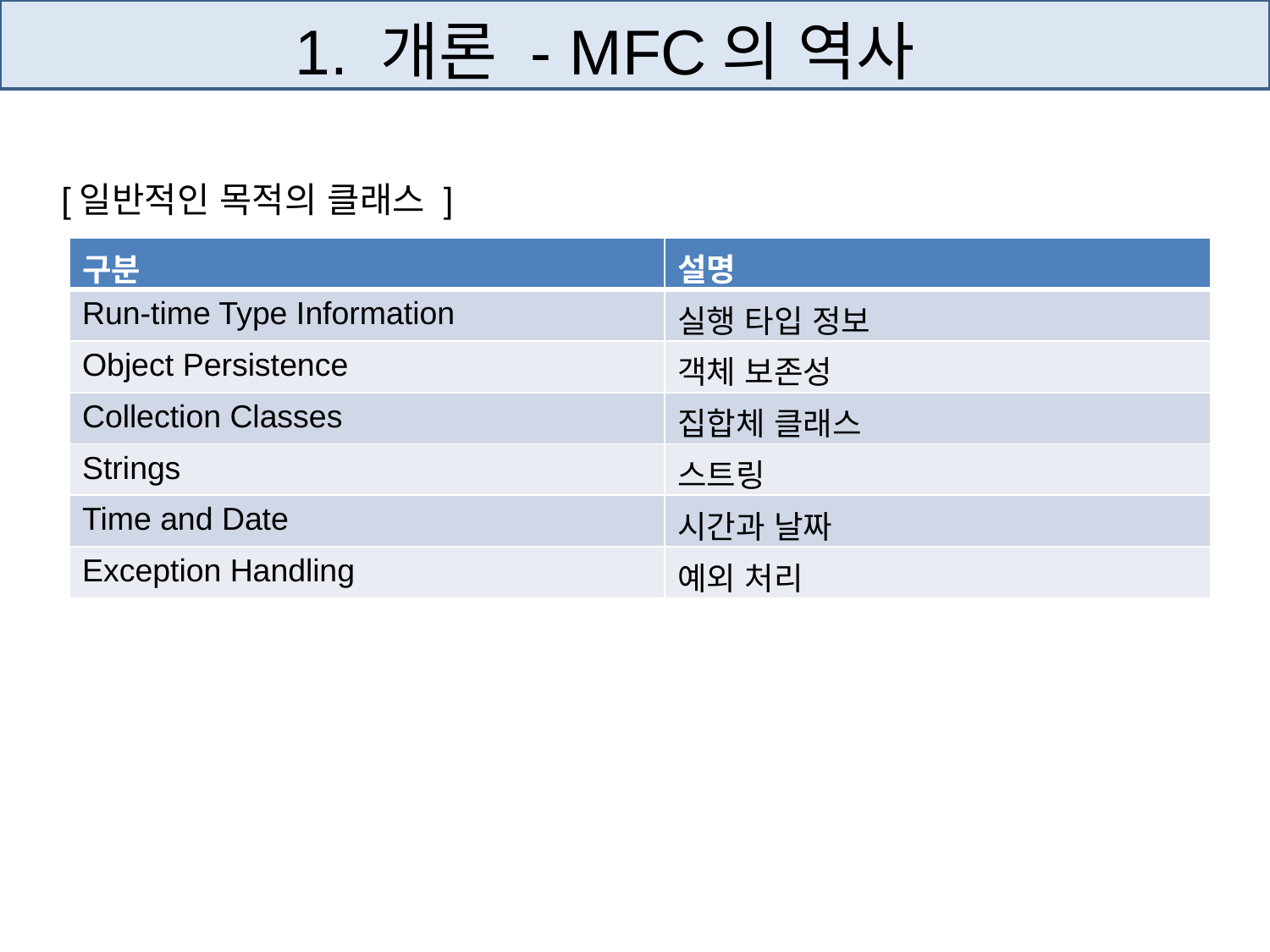

# 1. 개론 - MFC의 역사

     [일반적인 목적의 클래스 ]

| 구분 | 설명 |
| --- | --- |
| Run-time Type Information | 실행 타입 정보 |
| Object Persistence | 객체 보존성 |
| Collection Classes | 집합체 클래스 |
| Strings | 스트링 |
| Time and Date | 시간과 날짜 |
| Exception Handling | 예외 처리 |